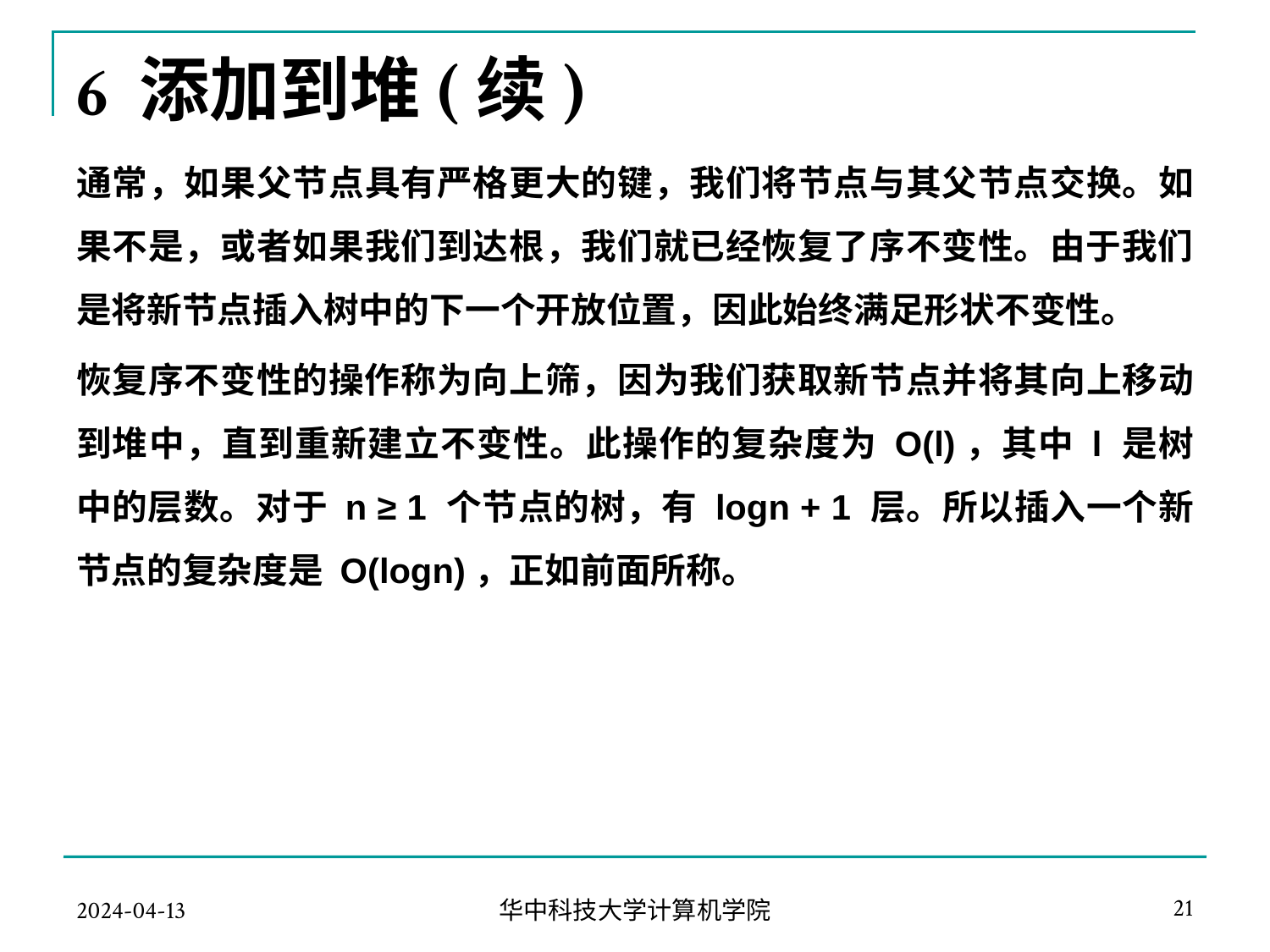

# 6 添加到堆(续)
通常，如果父节点具有严格更大的键，我们将节点与其父节点交换。如果不是，或者如果我们到达根，我们就已经恢复了序不变性。由于我们是将新节点插入树中的下一个开放位置，因此始终满足形状不变性。
恢复序不变性的操作称为向上筛，因为我们获取新节点并将其向上移动到堆中，直到重新建立不变性。此操作的复杂度为 O(l)，其中 l 是树中的层数。对于 n ≥ 1 个节点的树，有 logn + 1 层。所以插入一个新节点的复杂度是 O(logn)，正如前面所称。
2024-04-13
21
华中科技大学计算机学院